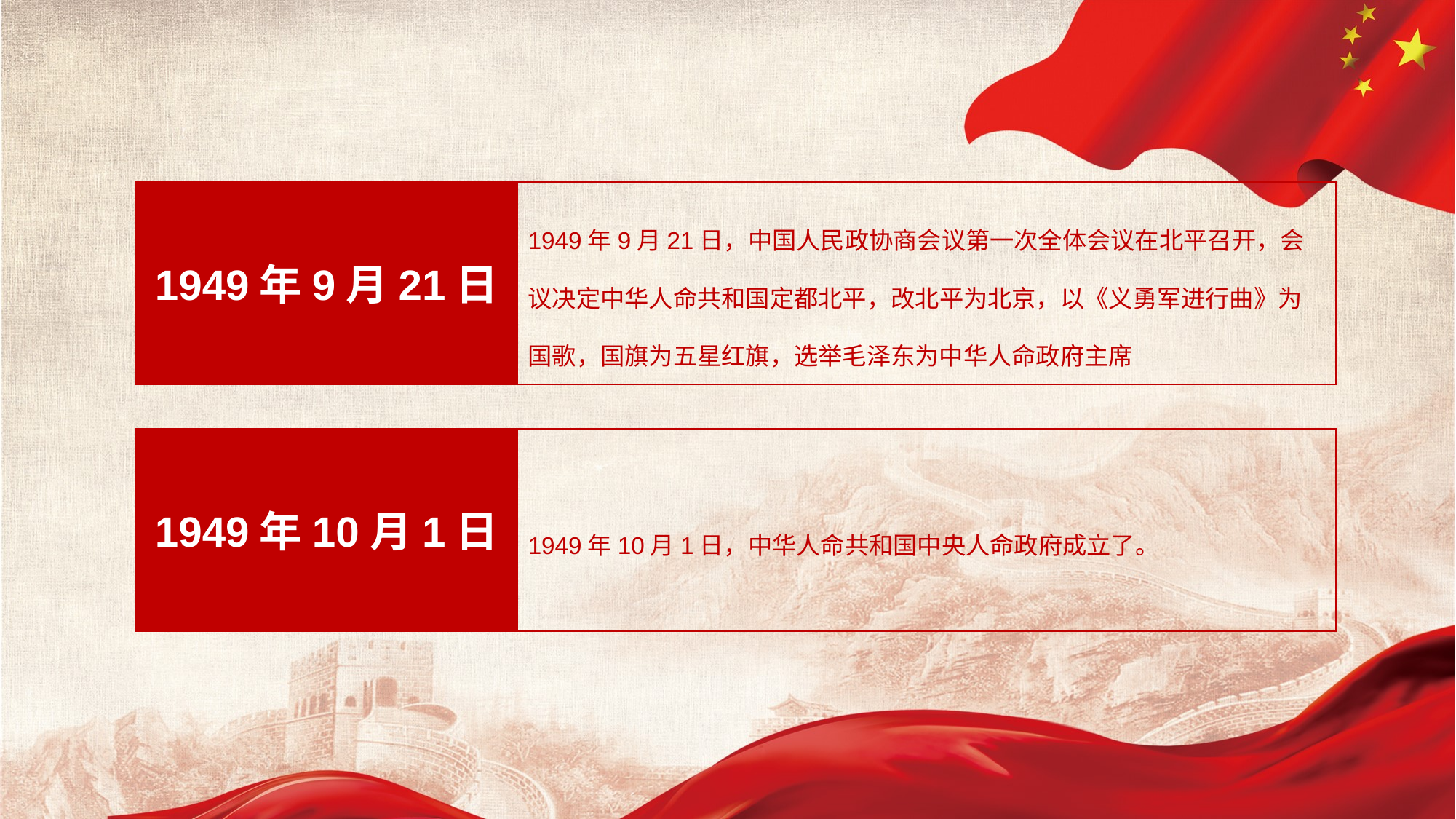

1949年9月21日
1949年9月21日，中国人民政协商会议第一次全体会议在北平召开，会议决定中华人命共和国定都北平，改北平为北京，以《义勇军进行曲》为国歌，国旗为五星红旗，选举毛泽东为中华人命政府主席
1949年10月1日
1949年10月1日，中华人命共和国中央人命政府成立了。